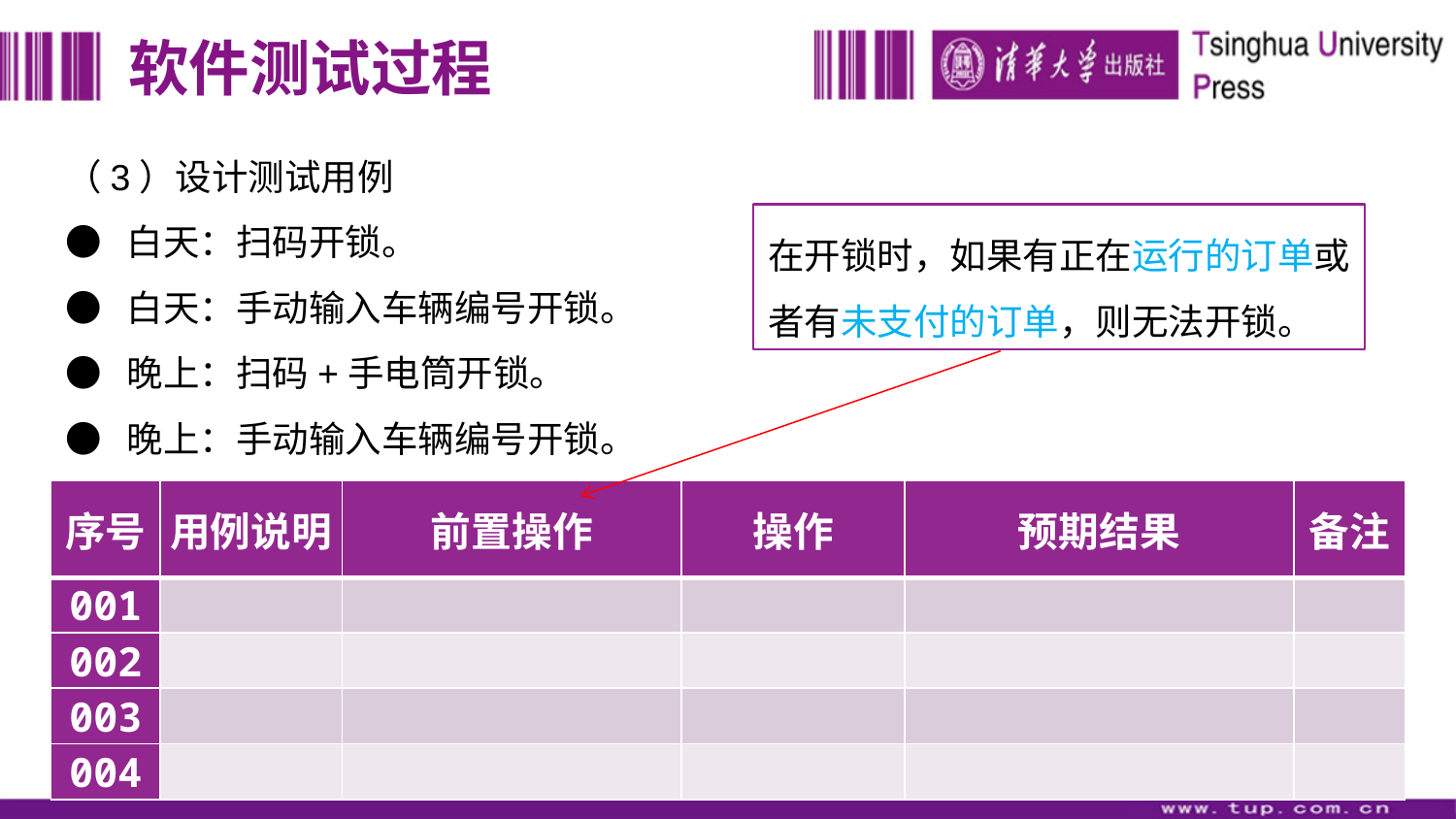

# 软件测试过程
（3）设计测试用例
●  白天：扫码开锁。
●  白天：手动输入车辆编号开锁。
●  晚上：扫码+手电筒开锁。
●  晚上：手动输入车辆编号开锁。
在开锁时，如果有正在运行的订单或者有未支付的订单，则无法开锁。
| 序号 | 用例说明 | 前置操作 | 操作 | 预期结果 | 备注 |
| --- | --- | --- | --- | --- | --- |
| 001 |  |  |  |  |  |
| 002 |  |  |  |  |  |
| 003 |  |  |  |  |  |
| 004 |  |  |  |  |  |